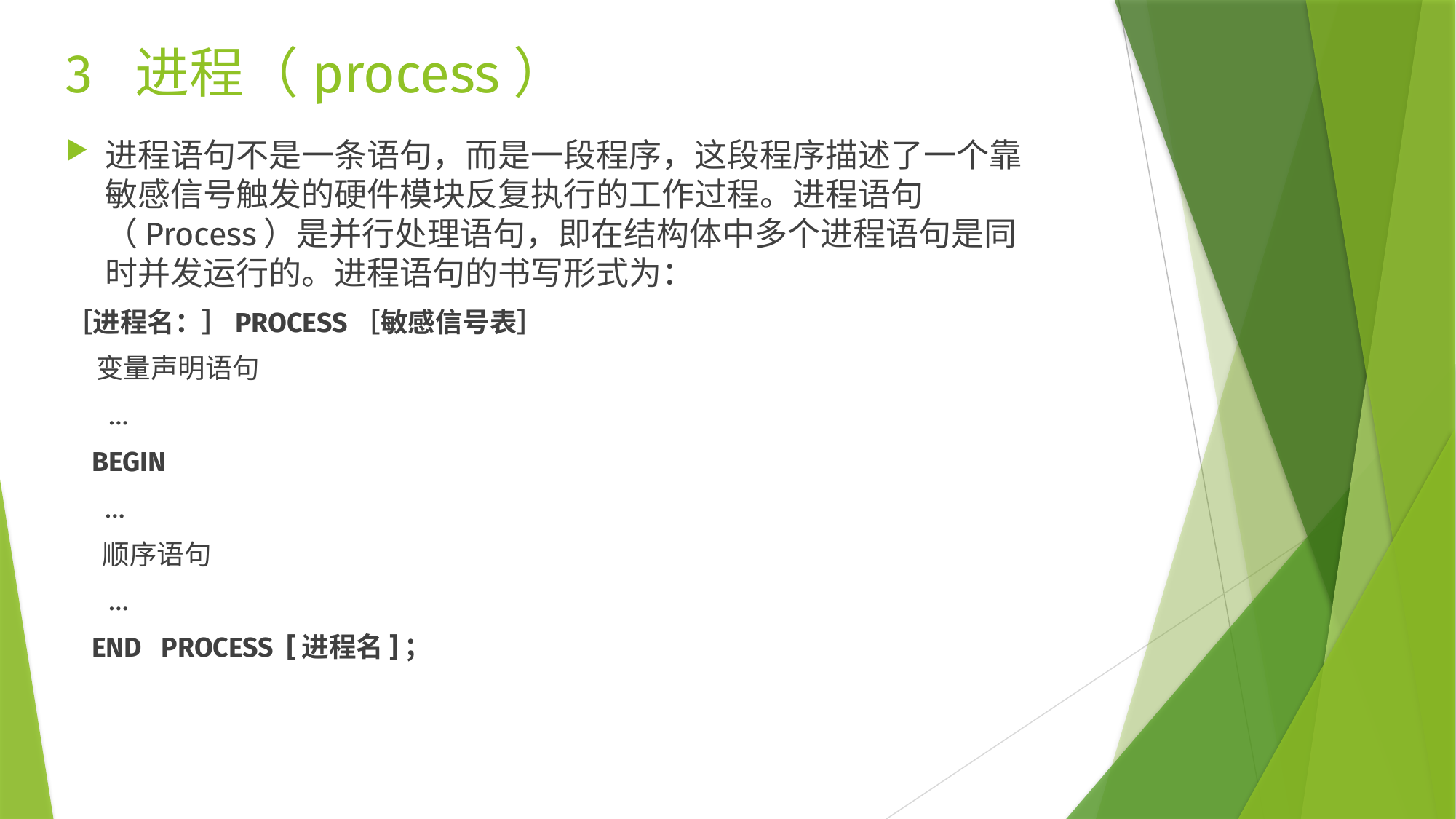

# 3  进程（process）
进程语句不是一条语句，而是一段程序，这段程序描述了一个靠敏感信号触发的硬件模块反复执行的工作过程。进程语句（Process）是并行处理语句，即在结构体中多个进程语句是同时并发运行的。进程语句的书写形式为：
［进程名：］PROCESS［敏感信号表］
    变量声明语句
      …
    BEGIN
      …
     顺序语句
      …
    END   PROCESS  [进程名]；